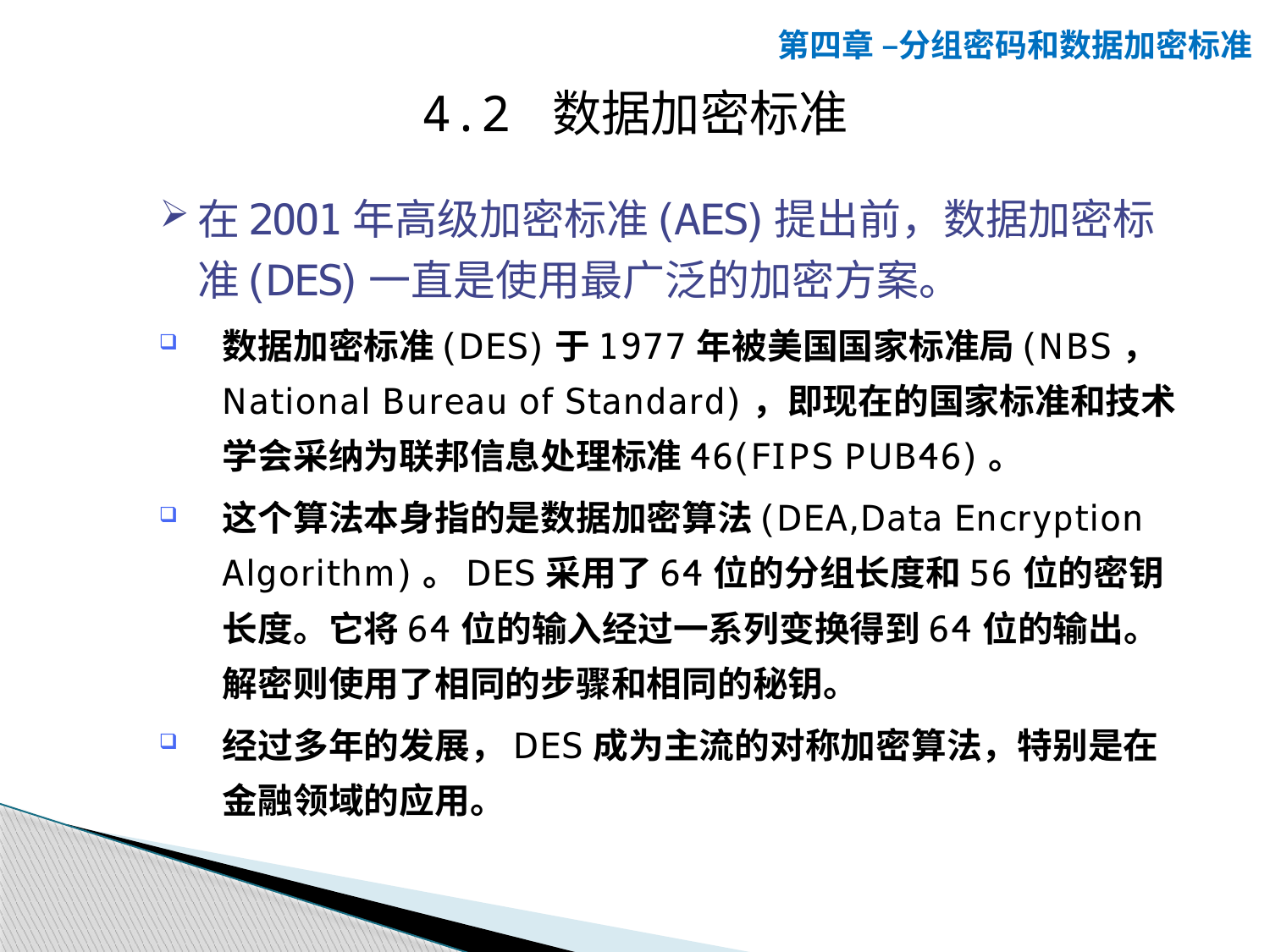

第四章 –分组密码和数据加密标准
4.2 数据加密标准
在2001年高级加密标准(AES)提出前，数据加密标准(DES)一直是使用最广泛的加密方案。
数据加密标准(DES)于1977年被美国国家标准局(NBS，National Bureau of Standard)，即现在的国家标准和技术学会采纳为联邦信息处理标准46(FIPS PUB46)。
这个算法本身指的是数据加密算法(DEA,Data Encryption Algorithm)。DES采用了64位的分组长度和56位的密钥长度。它将64位的输入经过一系列变换得到64位的输出。解密则使用了相同的步骤和相同的秘钥。
经过多年的发展，DES成为主流的对称加密算法，特别是在金融领域的应用。